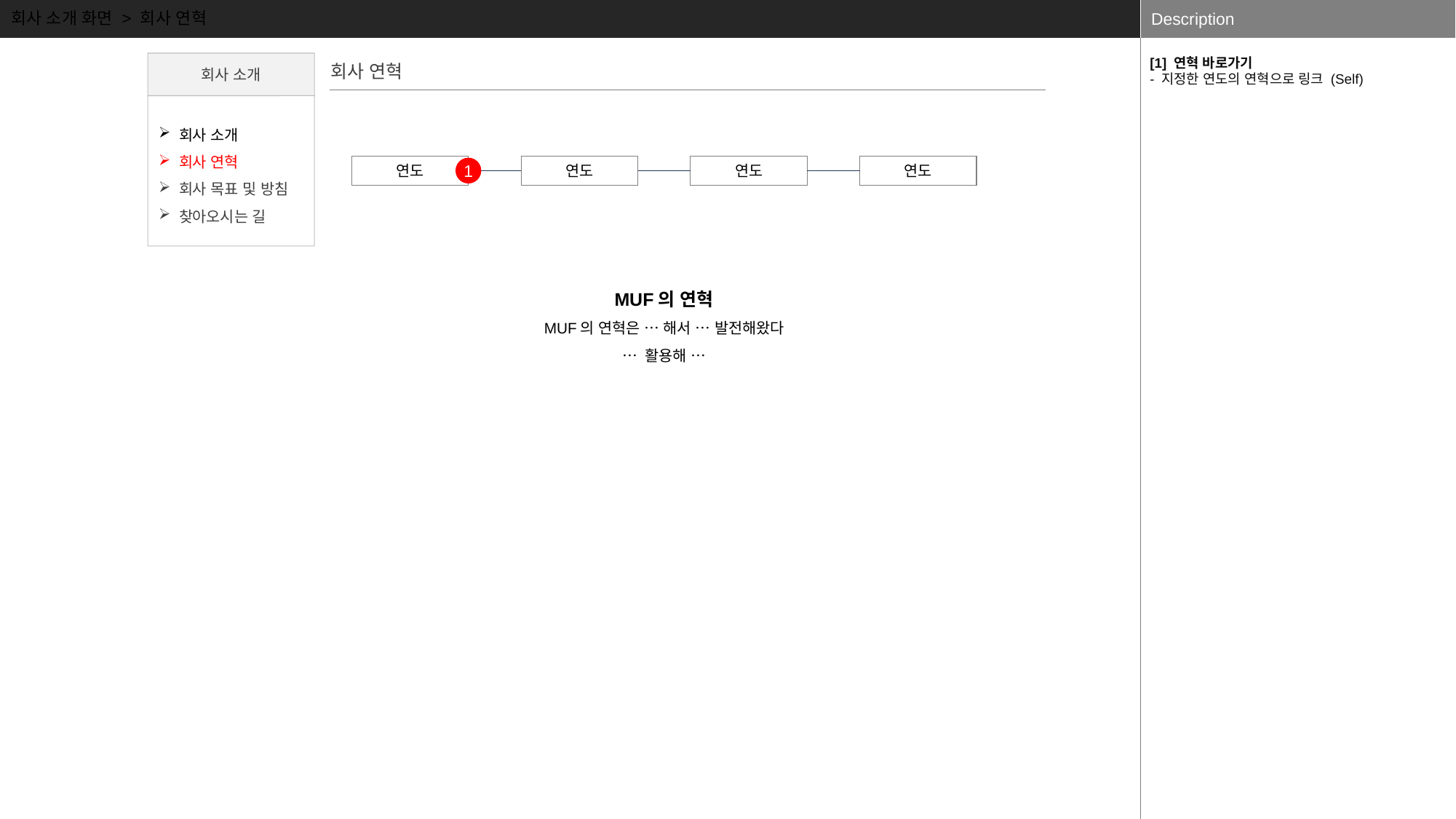

회사 소개 화면 > 회사 연혁

[1] 연혁 바로가기
- 지정한 연도의 연혁으로 링크 (Self)

회사 소개
회사 연혁
회사 소개
회사 연혁
회사 목표 및 방침
찾아오시는 길
연도
연도
연도
연도
1
MUF의 연혁
MUF의 연혁은 … 해서 … 발전해왔다
… 활용해 …